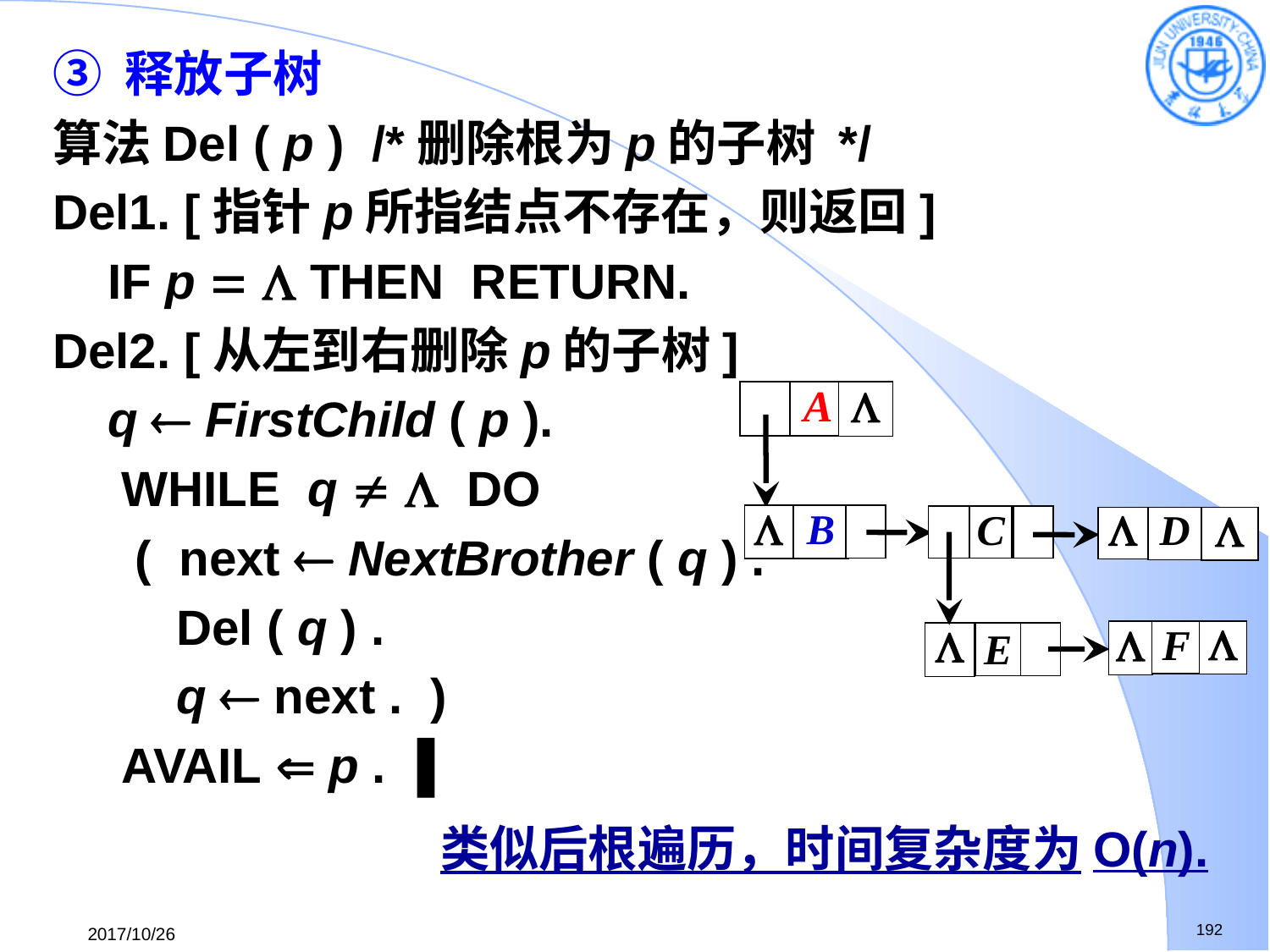

③ 释放子树
算法Del ( p )  /*删除根为p的子树 */
Del1. [指针p所指结点不存在，则返回]
    IF p = Λ THEN  RETURN.
Del2. [从左到右删除p的子树]
    q ← FirstChild ( p ).
     WHILE  q ≠ Λ  DO
      (  next ← NextBrother ( q ) .
         Del ( q ) .
         q ← next .  )
     AVAIL ⇐ p . ▐
类似后根遍历，时间复杂度为O(n).

A
Λ

Λ
B

C

Λ
D
Λ

Λ
F
Λ
Λ
E